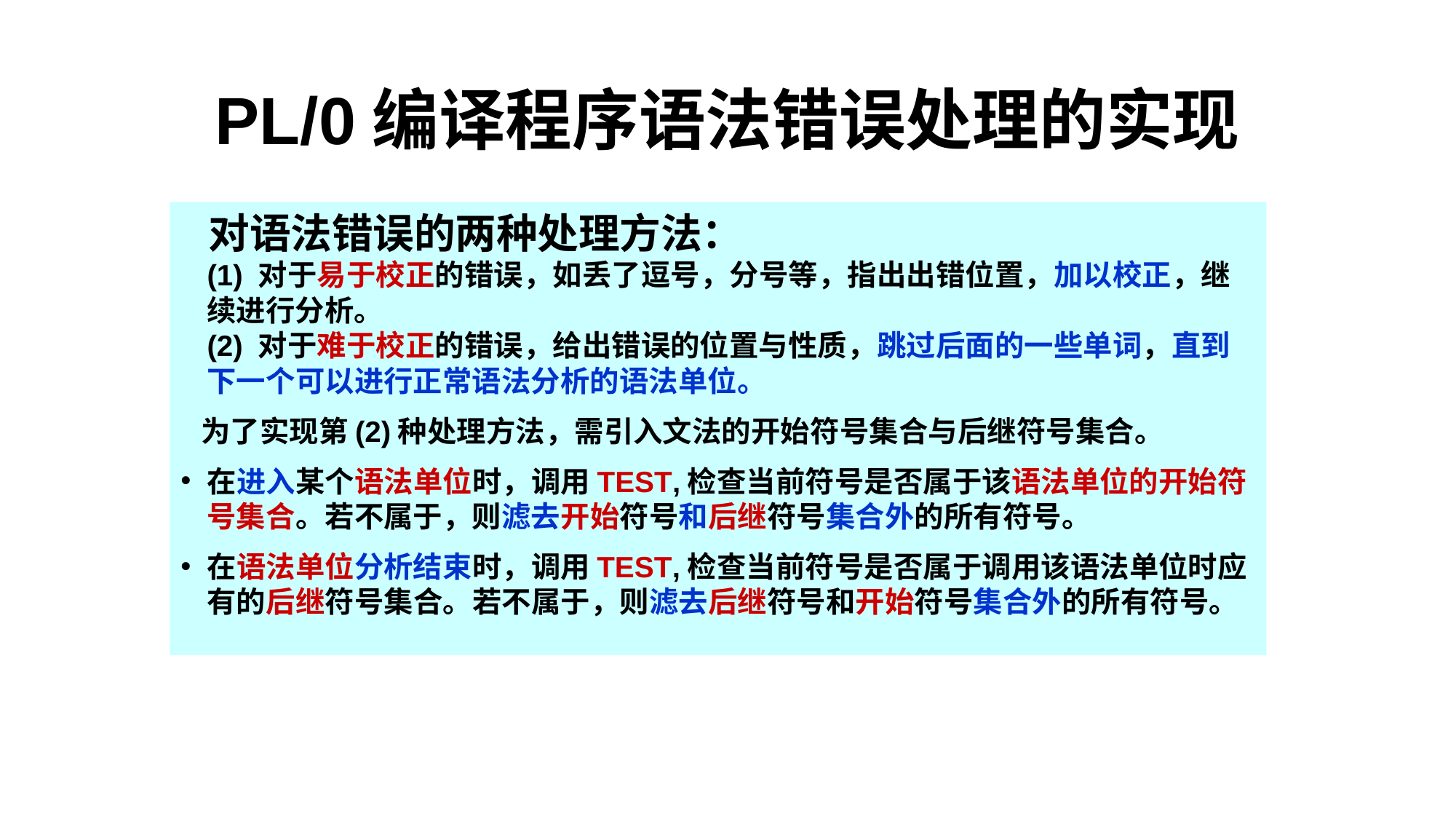

# PL/0编译程序语法错误处理的实现
  对语法错误的两种处理方法：
(1) 对于易于校正的错误，如丢了逗号，分号等，指出出错位置，加以校正，继续进行分析。
(2) 对于难于校正的错误，给出错误的位置与性质，跳过后面的一些单词，直到下一个可以进行正常语法分析的语法单位。
  为了实现第(2)种处理方法，需引入文法的开始符号集合与后继符号集合。
在进入某个语法单位时，调用TEST,检查当前符号是否属于该语法单位的开始符号集合。若不属于，则滤去开始符号和后继符号集合外的所有符号。
在语法单位分析结束时，调用TEST,检查当前符号是否属于调用该语法单位时应有的后继符号集合。若不属于，则滤去后继符号和开始符号集合外的所有符号。